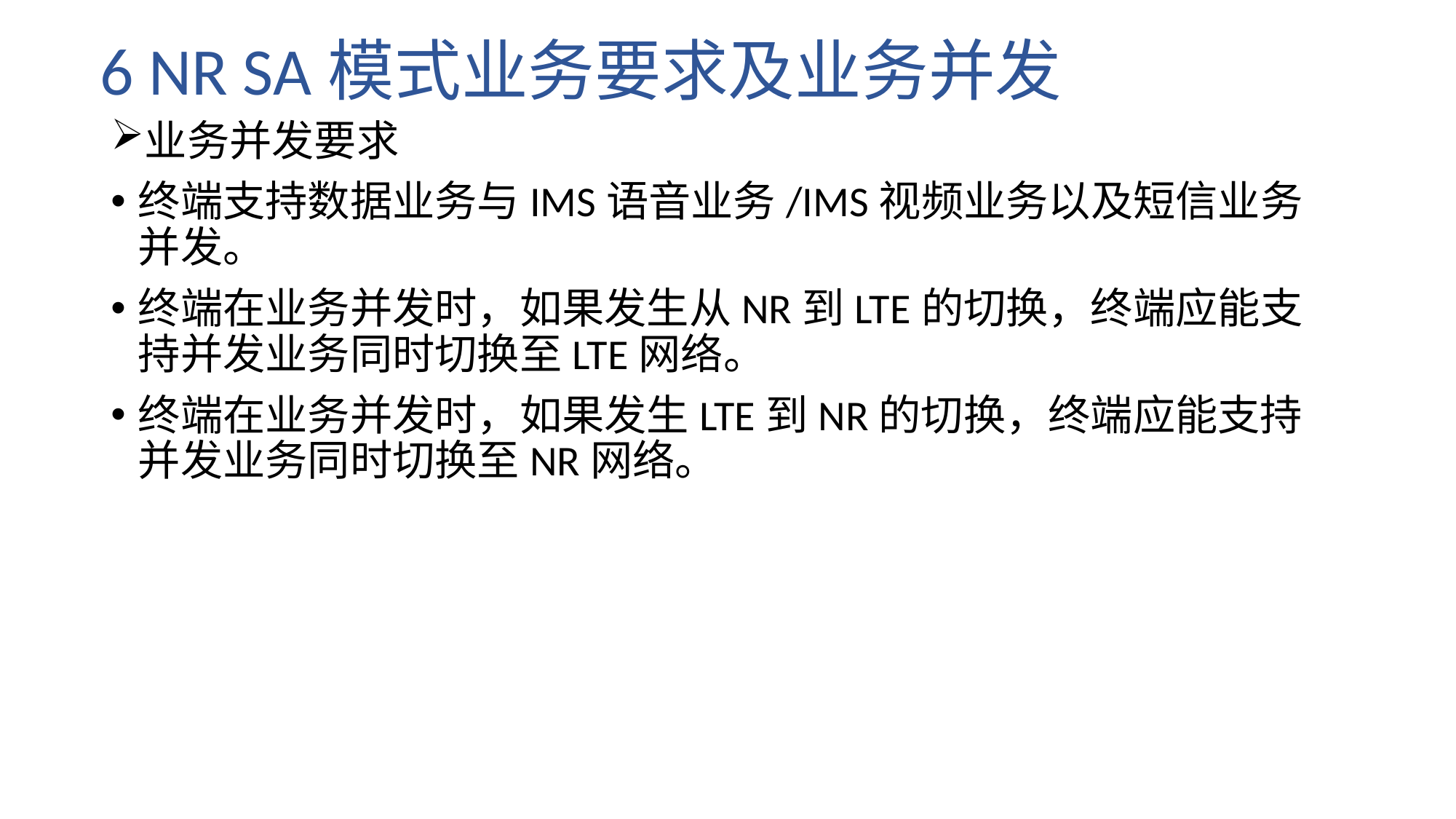

# 6 NR SA模式业务要求及业务并发
业务并发要求
终端支持数据业务与IMS语音业务/IMS视频业务以及短信业务并发。
终端在业务并发时，如果发生从NR到LTE的切换，终端应能支持并发业务同时切换至LTE网络。
终端在业务并发时，如果发生LTE到NR的切换，终端应能支持并发业务同时切换至NR网络。